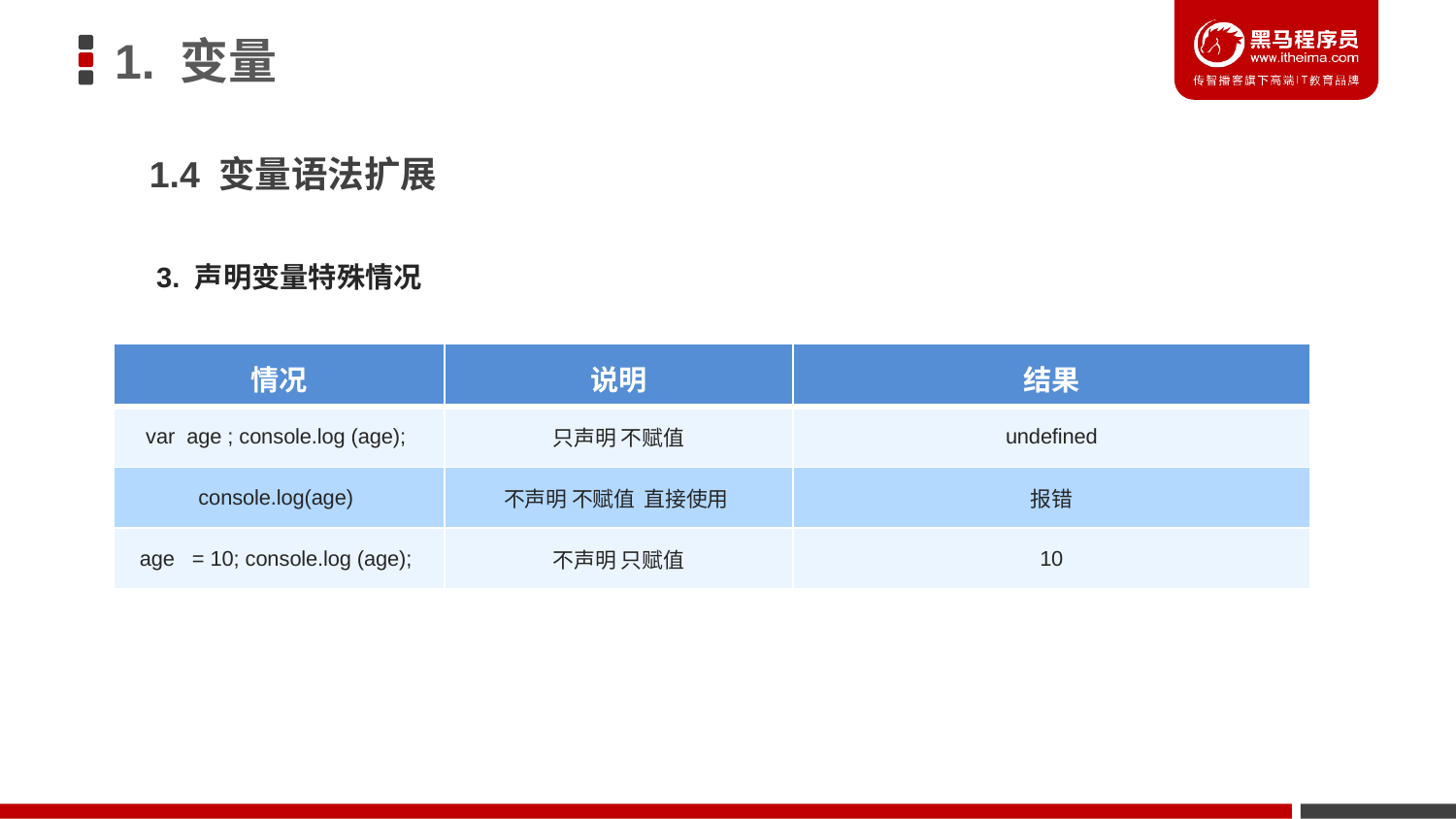

# 1. 变量
1.4 变量语法扩展
3. 声明变量特殊情况
| 情况 | 说明 | 结果 |
| --- | --- | --- |
| var age ; console.log (age); | 只声明 不赋值 | undefined |
| console.log(age) | 不声明 不赋值 直接使用 | 报错 |
| age = 10; console.log (age); | 不声明 只赋值 | 10 |